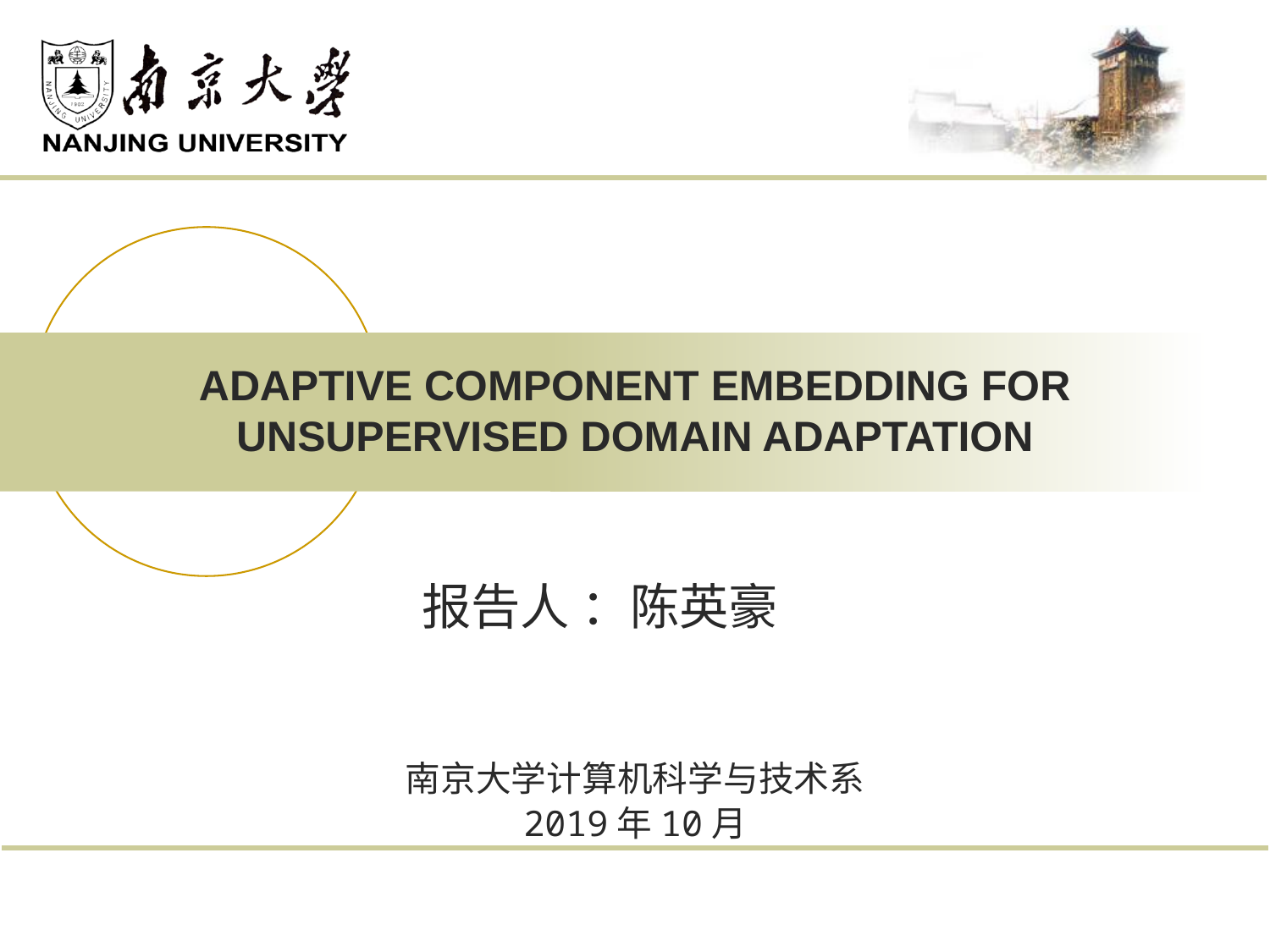

# ADAPTIVE COMPONENT EMBEDDING FOR UNSUPERVISED DOMAIN ADAPTATION
报告人 ：陈英豪
南京大学计算机科学与技术系
2019年10月